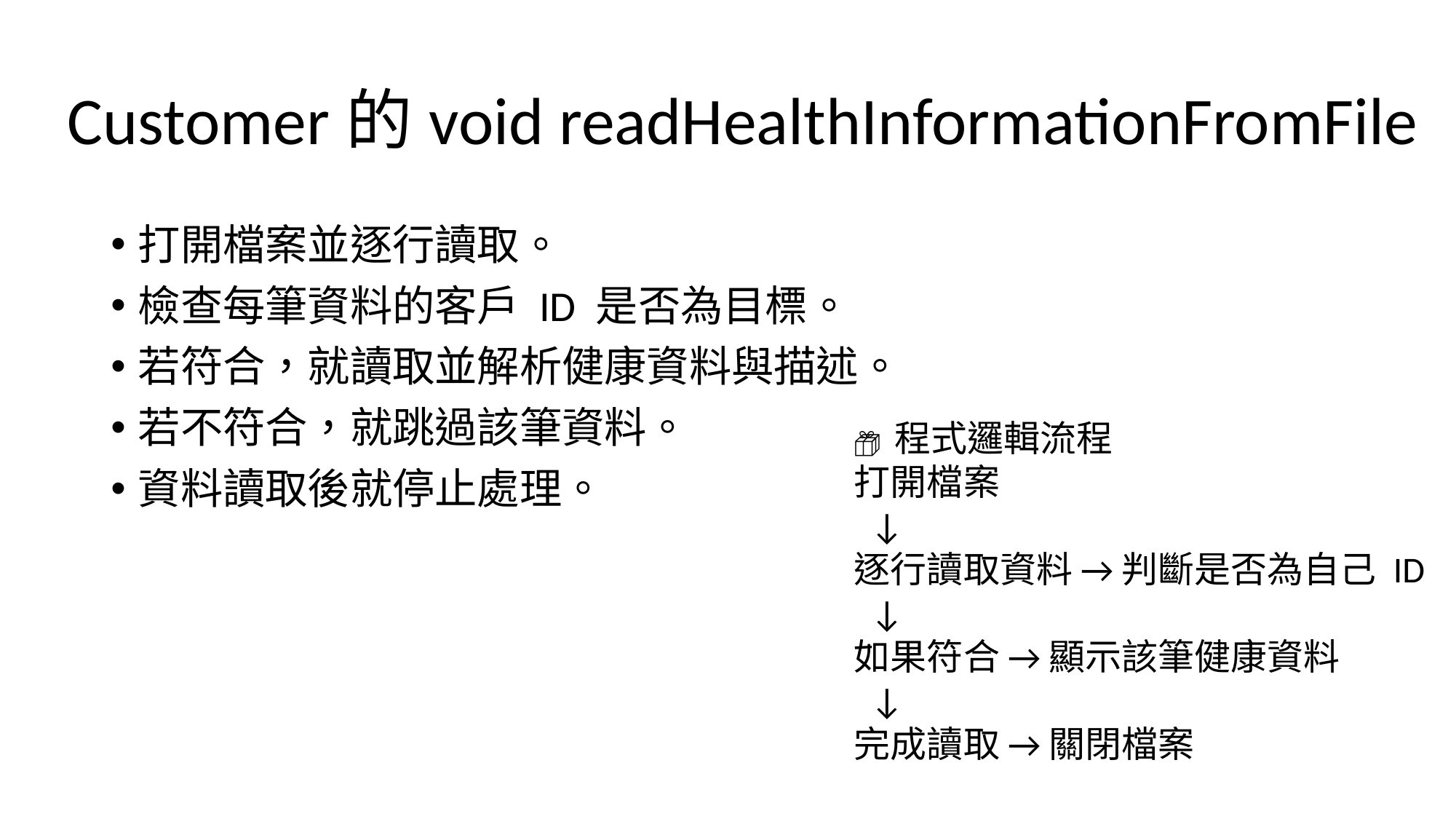

# Customer的void readHealthInformationFromFile
打開檔案並逐行讀取。
檢查每筆資料的客戶 ID 是否為目標。
若符合，就讀取並解析健康資料與描述。
若不符合，就跳過該筆資料。
資料讀取後就停止處理。
📦 程式邏輯流程
打開檔案
  ↓
逐行讀取資料 → 判斷是否為自己 ID
  ↓
如果符合 → 顯示該筆健康資料
  ↓
完成讀取 → 關閉檔案